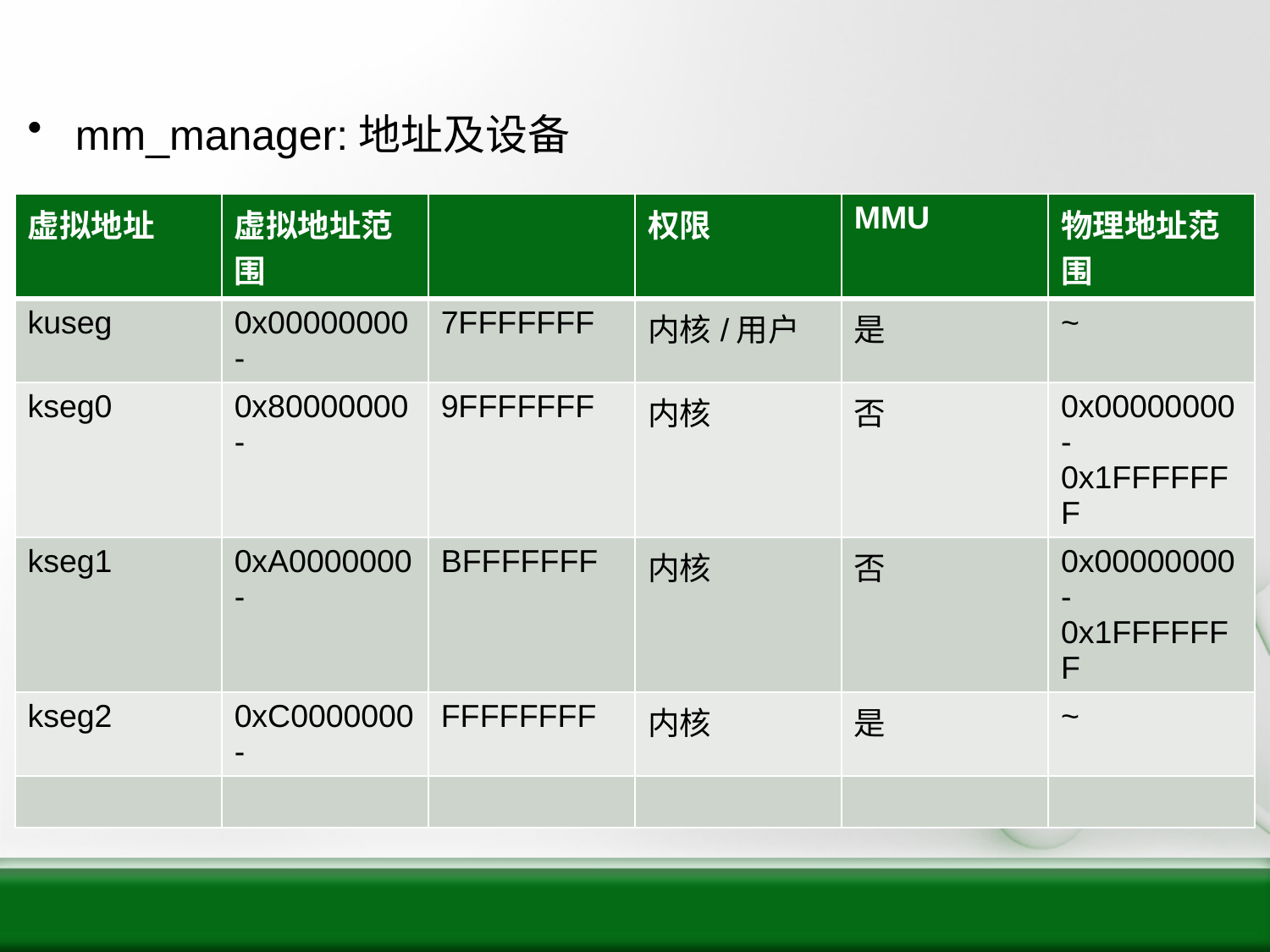

#
mm_manager:地址及设备

| 虚拟地址 | 虚拟地址范围 |  | 权限 | MMU | 物理地址范围 |
| --- | --- | --- | --- | --- | --- |
| kuseg | 0x00000000- | 7FFFFFFF | 内核/用户 | 是 | ~ |
| kseg0 | 0x80000000- | 9FFFFFFF | 内核 | 否 | 0x00000000-0x1FFFFFFF |
| kseg1 | 0xA0000000- | BFFFFFFF | 内核 | 否 | 0x00000000-0x1FFFFFFF |
| kseg2 | 0xC0000000- | FFFFFFFF | 内核 | 是 | ~ |
|  |  |  |  |  |  |